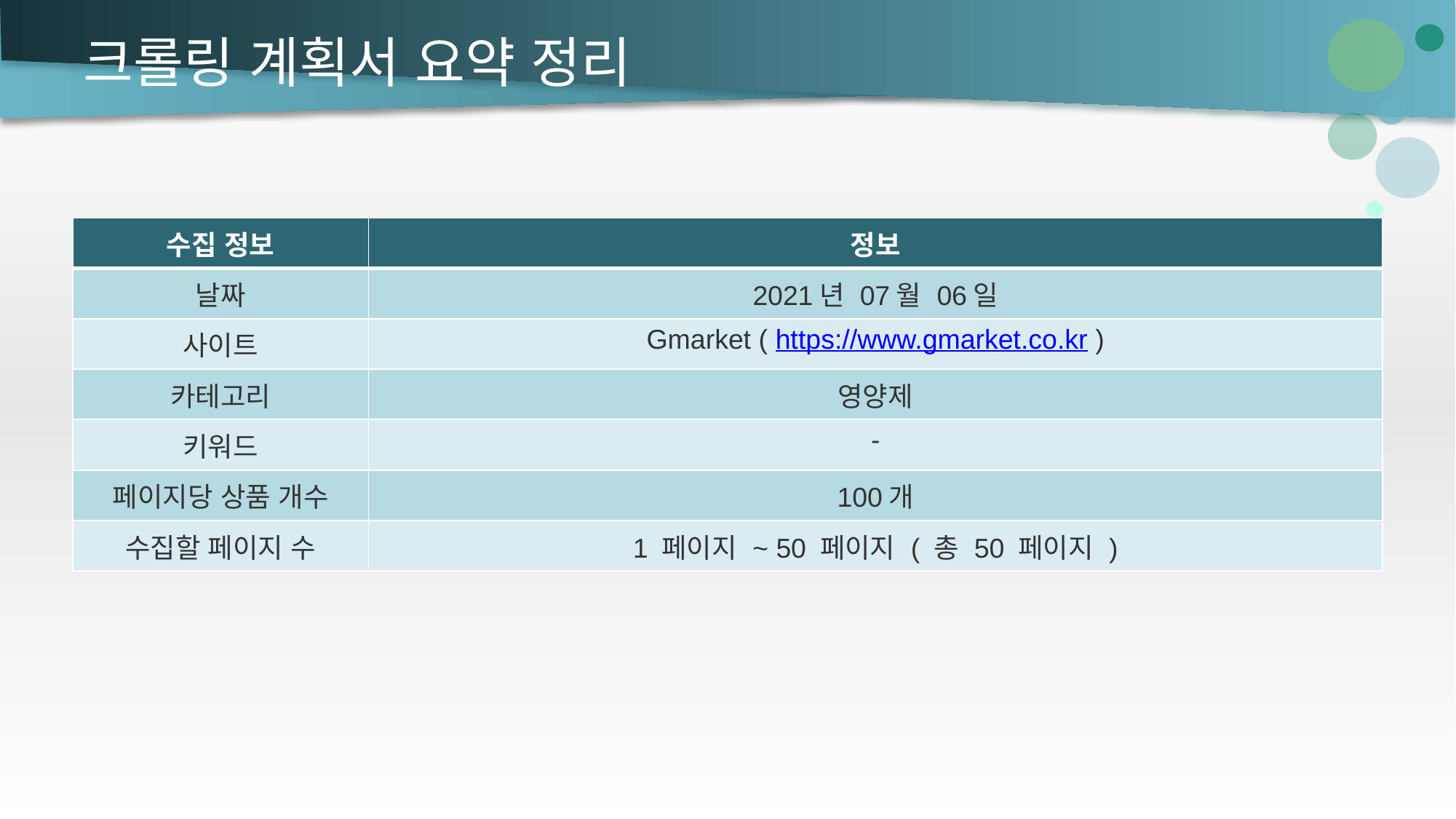

# 크롤링 계획서 요약 정리
| 수집 정보 | 정보 |
| --- | --- |
| 날짜 | 2021년 07월 06일 |
| 사이트 | Gmarket ( https://www.gmarket.co.kr ) |
| 카테고리 | 영양제 |
| 키워드 | - |
| 페이지당 상품 개수 | 100개 |
| 수집할 페이지 수 | 1 페이지 ~ 50 페이지 ( 총 50 페이지 ) |